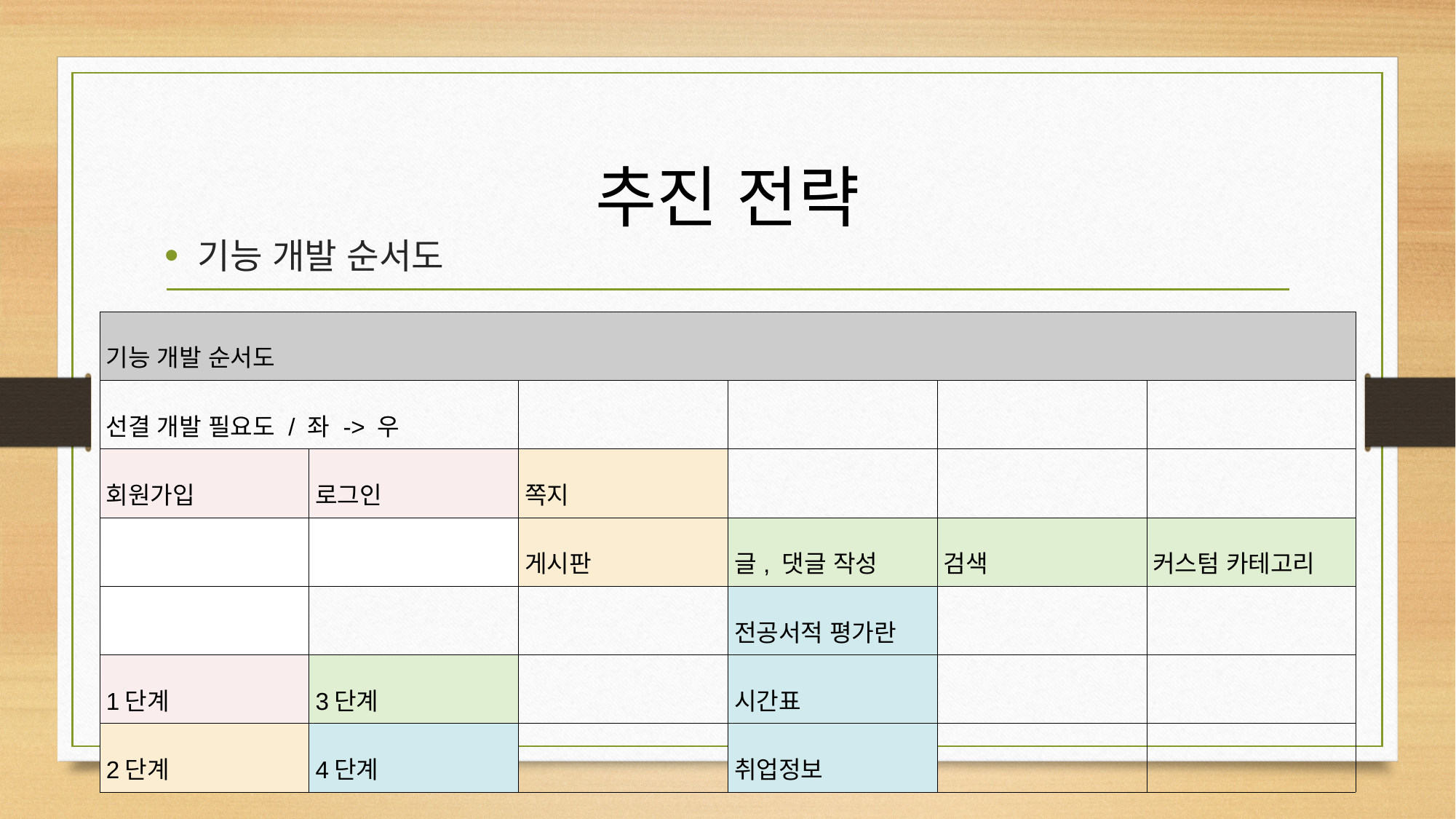

# 추진 전략
기능 개발 순서도
| 기능 개발 순서도 |  |  |  |  |  |
| --- | --- | --- | --- | --- | --- |
| 선결 개발 필요도 / 좌 -> 우 |  |  |  |  |  |
| 회원가입 | 로그인 | 쪽지 |  |  |  |
|  |  | 게시판 | 글, 댓글 작성 | 검색 | 커스텀 카테고리 |
|  |  |  | 전공서적 평가란 |  |  |
| 1단계 | 3단계 |  | 시간표 |  |  |
| 2단계 | 4단계 |  | 취업정보 |  |  |